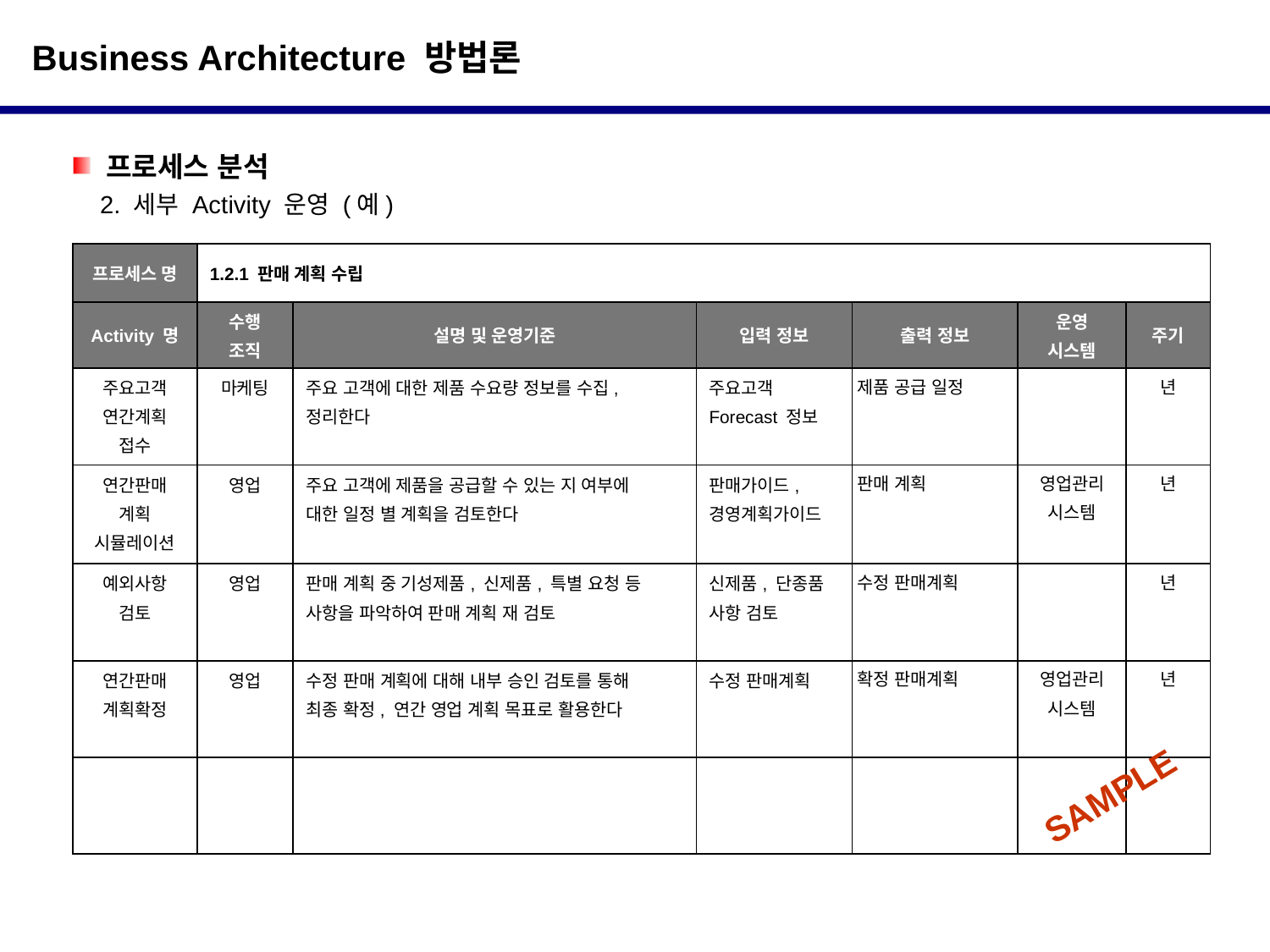

Business Architecture 방법론

 프로세스 분석
    2. 세부 Activity 운영 (예)
| 프로세스 명 | 1.2.1 판매 계획 수립 |  |  |  |  |  |
| --- | --- | --- | --- | --- | --- | --- |
| Activity 명 | 수행 조직 | 설명 및 운영기준 | 입력 정보 | 출력 정보 | 운영 시스템 | 주기 |
| 주요고객 연간계획 접수 | 마케팅 | 주요 고객에 대한 제품 수요량 정보를 수집, 정리한다 | 주요고객 Forecast 정보 | 제품 공급 일정 |  | 년 |
| 연간판매 계획 시뮬레이션 | 영업 | 주요 고객에 제품을 공급할 수 있는 지 여부에 대한 일정 별 계획을 검토한다 | 판매가이드, 경영계획가이드 | 판매 계획 | 영업관리 시스템 | 년 |
| 예외사항 검토 | 영업 | 판매 계획 중 기성제품, 신제품, 특별 요청 등 사항을 파악하여 판매 계획 재 검토 | 신제품, 단종품 사항 검토 | 수정 판매계획 |  | 년 |
| 연간판매 계획확정 | 영업 | 수정 판매 계획에 대해 내부 승인 검토를 통해 최종 확정, 연간 영업 계획 목표로 활용한다 | 수정 판매계획 | 확정 판매계획 | 영업관리 시스템 | 년 |
|  |  |  |  |  |  |  |
SAMPLE